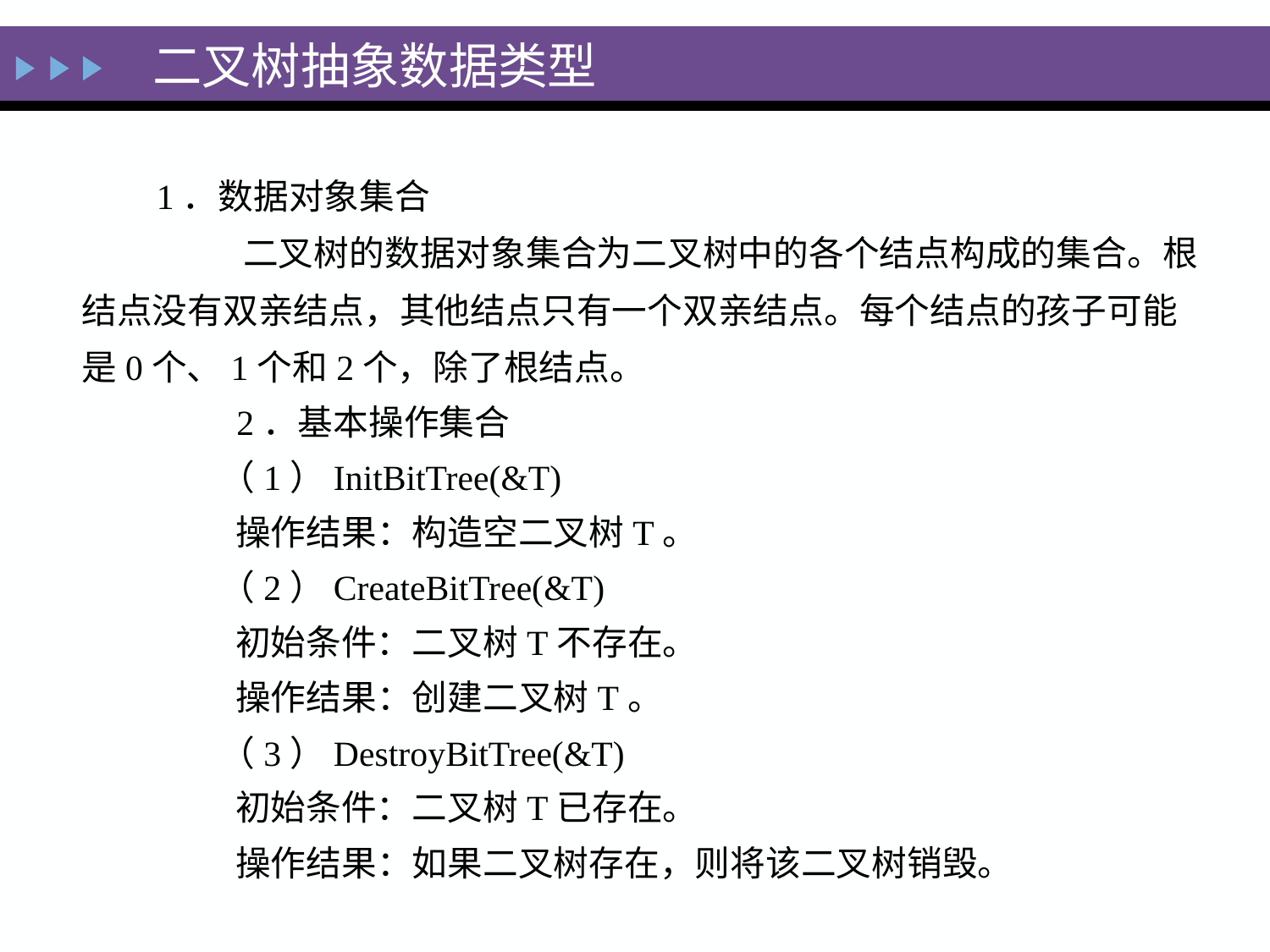

# 二叉树抽象数据类型
1．数据对象集合
          二叉树的数据对象集合为二叉树中的各个结点构成的集合。根结点没有双亲结点，其他结点只有一个双亲结点。每个结点的孩子可能是0个、1个和2个，除了根结点。
         2．基本操作集合
       （1）InitBitTree(&T)
         操作结果：构造空二叉树T。
       （2）CreateBitTree(&T)
         初始条件：二叉树T不存在。
         操作结果：创建二叉树T。
       （3）DestroyBitTree(&T)
         初始条件：二叉树T已存在。
         操作结果：如果二叉树存在，则将该二叉树销毁。